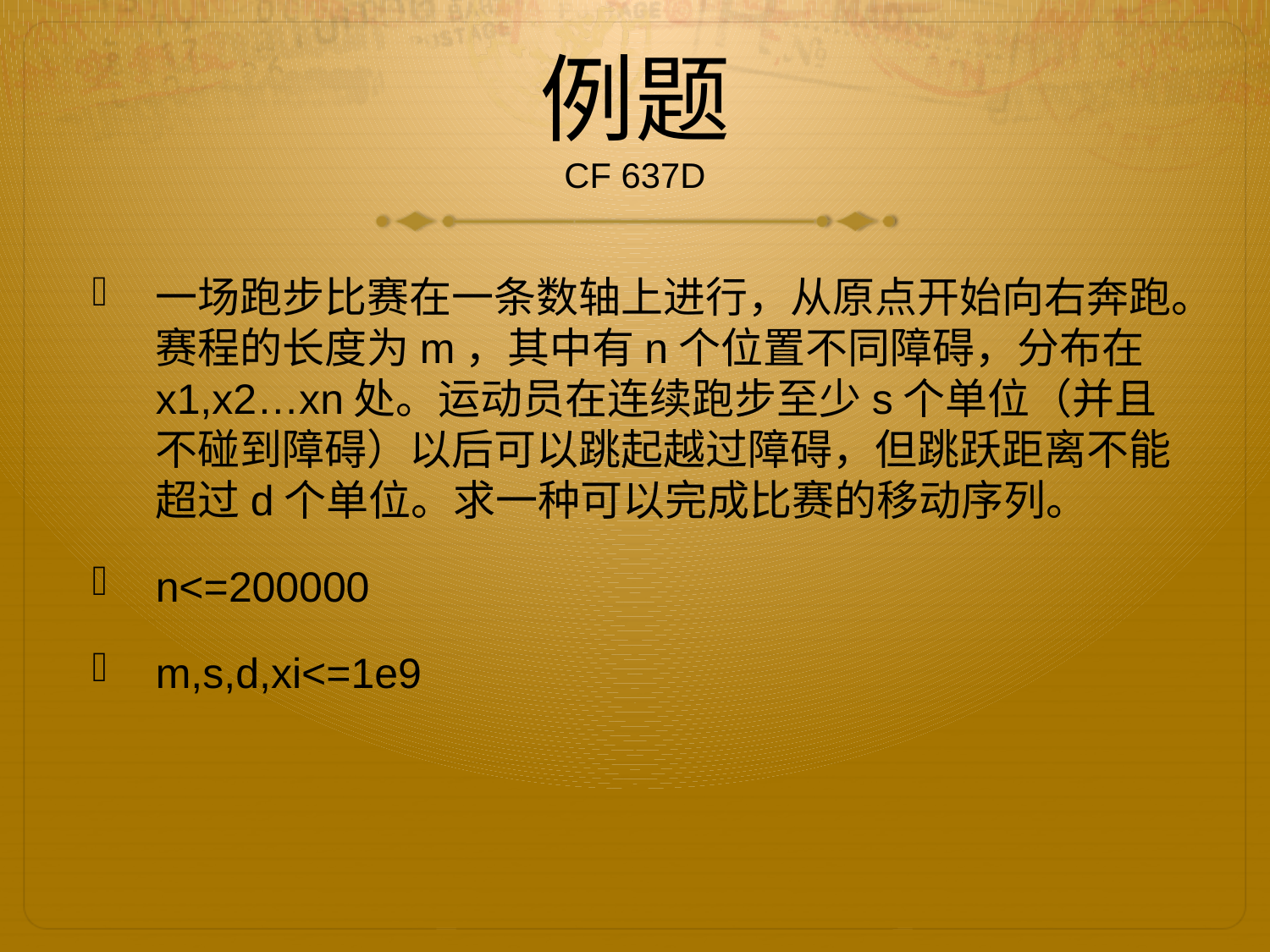

# 例题 CF 637D
一场跑步比赛在一条数轴上进行，从原点开始向右奔跑。赛程的长度为m，其中有n个位置不同障碍，分布在x1,x2…xn处。运动员在连续跑步至少s个单位（并且不碰到障碍）以后可以跳起越过障碍，但跳跃距离不能超过d个单位。求一种可以完成比赛的移动序列。
n<=200000
m,s,d,xi<=1e9